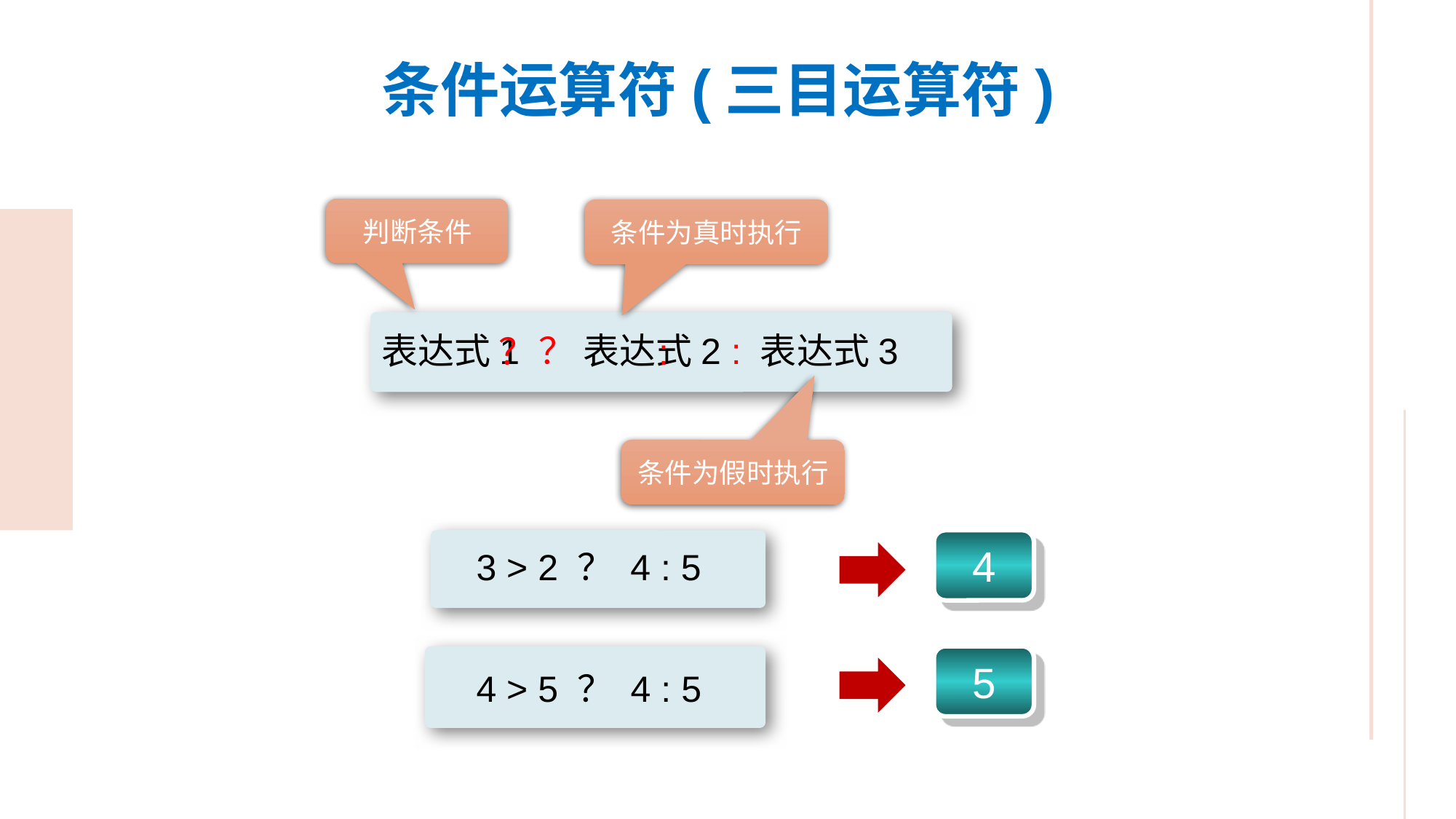

条件运算符(三目运算符)
判断条件
条件为真时执行

表达式1 ？ 表达式2 : 表达式3
             ？              :
条件为假时执行

4
3 > 2 ？ 4 : 5

5

4 > 5 ？ 4 : 5